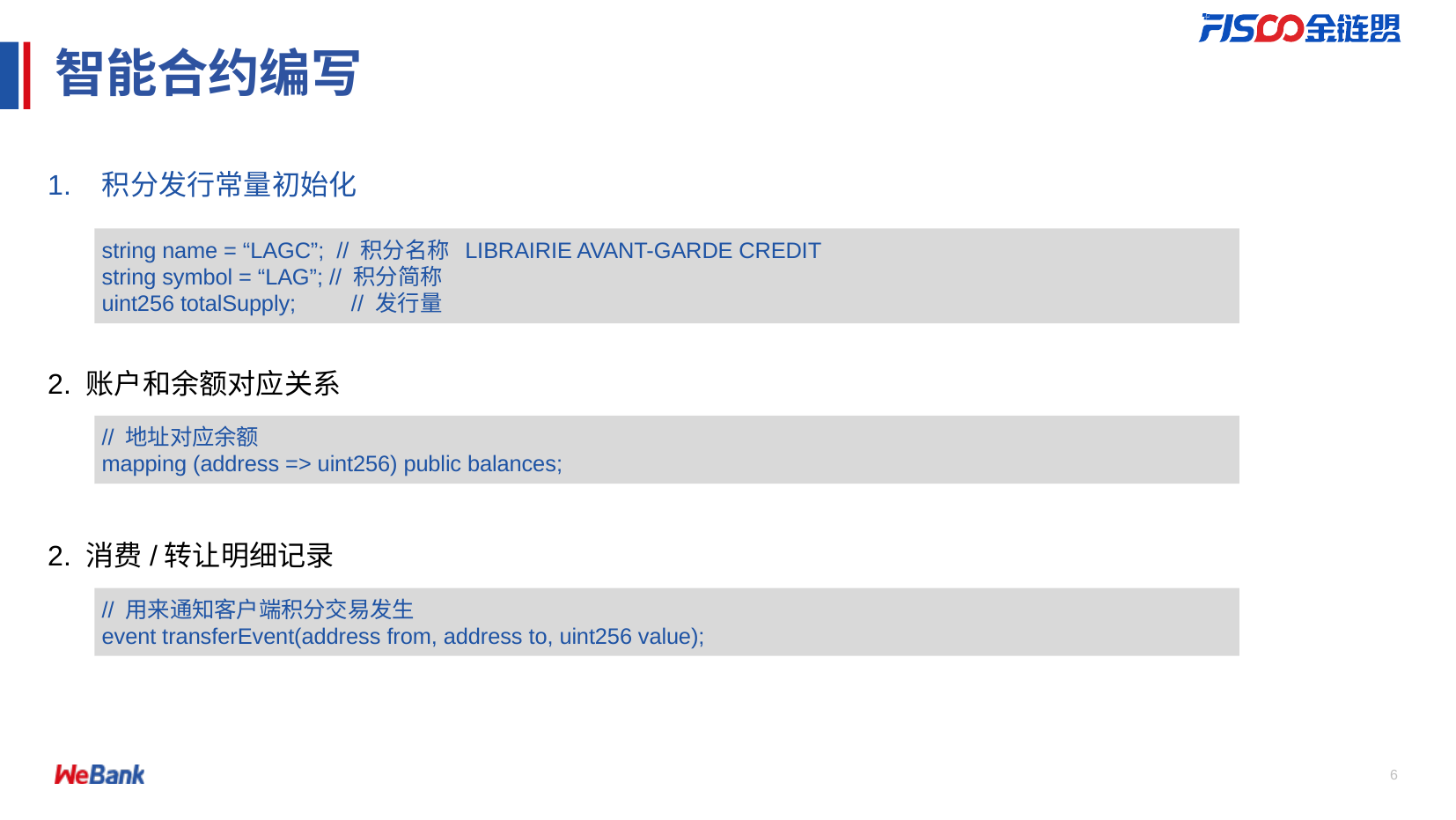

# 智能合约编写
1.   积分发行常量初始化
string name = “LAGC”;  // 积分名称  LIBRAIRIE AVANT-GARDE CREDIT
string symbol = “LAG”; // 积分简称
uint256 totalSupply;         // 发行量
2. 账户和余额对应关系
// 地址对应余额
mapping (address => uint256) public balances;
2. 消费/转让明细记录
// 用来通知客户端积分交易发生
event transferEvent(address from, address to, uint256 value);
6